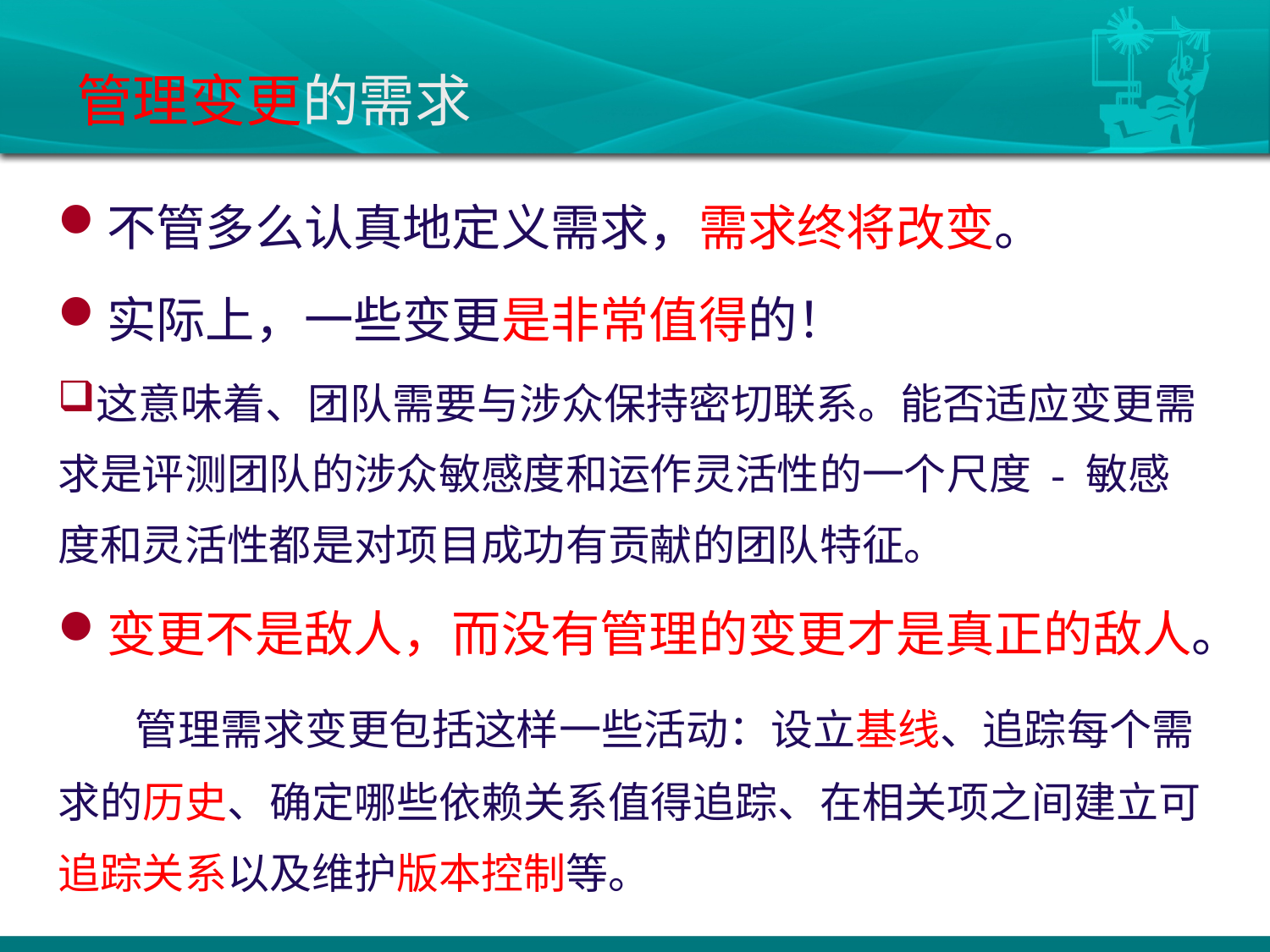

# 管理变更的需求
不管多么认真地定义需求，需求终将改变。
实际上，一些变更是非常值得的！
这意味着、团队需要与涉众保持密切联系。能否适应变更需求是评测团队的涉众敏感度和运作灵活性的一个尺度 - 敏感度和灵活性都是对项目成功有贡献的团队特征。
变更不是敌人，而没有管理的变更才是真正的敌人。
      管理需求变更包括这样一些活动：设立基线、追踪每个需求的历史、确定哪些依赖关系值得追踪、在相关项之间建立可追踪关系以及维护版本控制等。